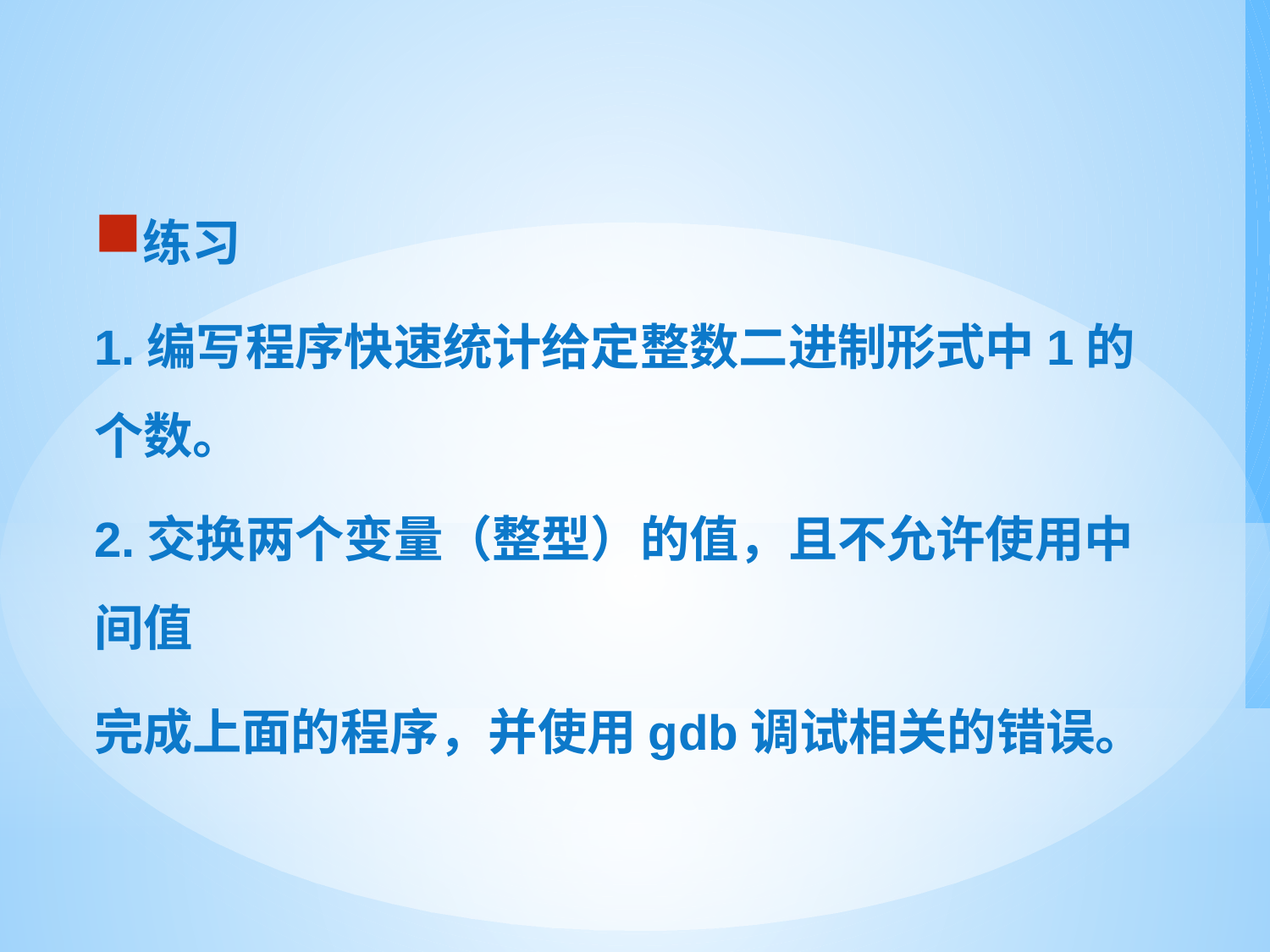

#
练习
1.编写程序快速统计给定整数二进制形式中1的个数。
2.交换两个变量（整型）的值，且不允许使用中间值
完成上面的程序，并使用gdb调试相关的错误。